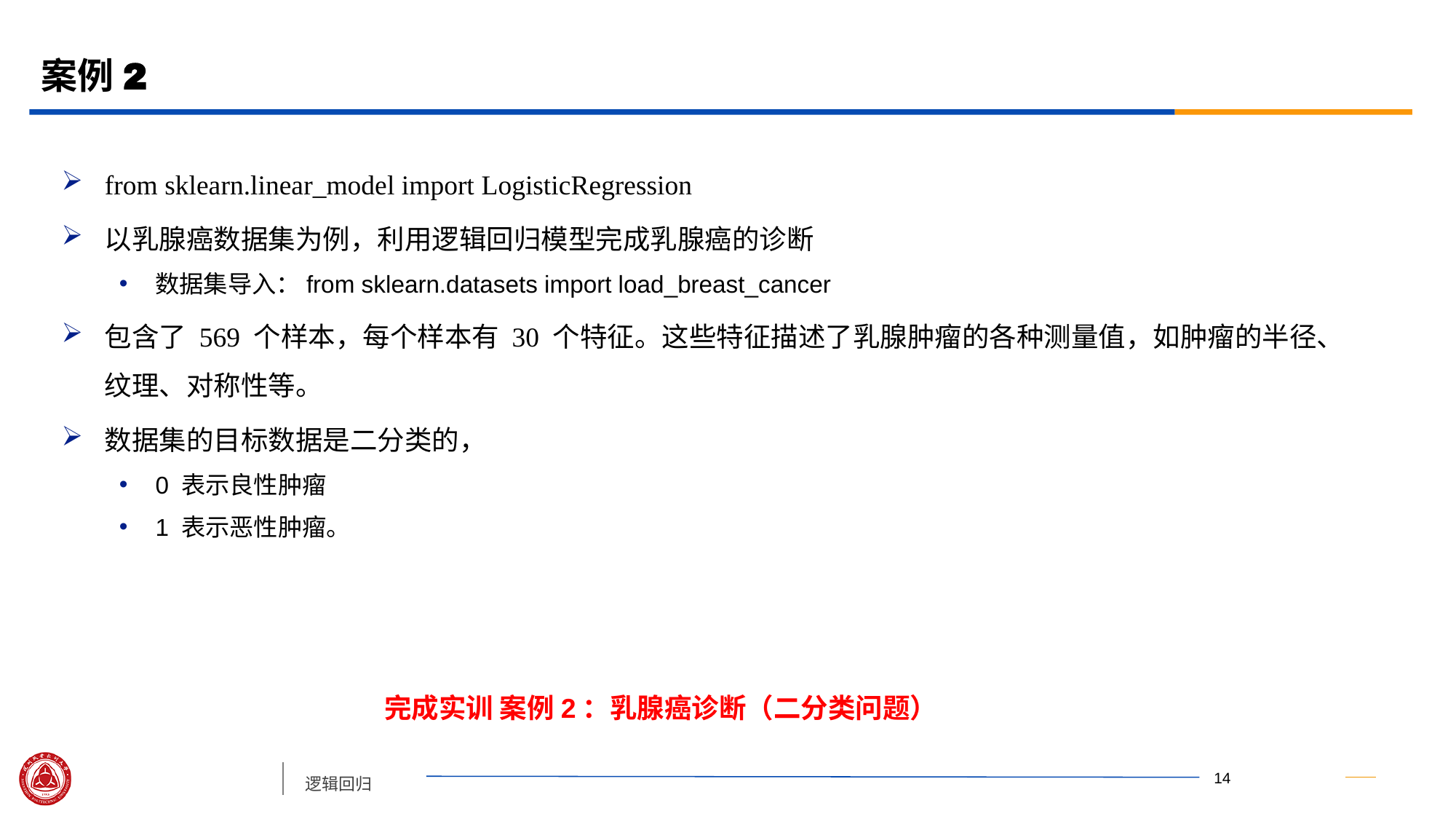

# 案例2
from sklearn.linear_model import LogisticRegression
以乳腺癌数据集为例，利用逻辑回归模型完成乳腺癌的诊断
数据集导入：from sklearn.datasets import load_breast_cancer
包含了 569 个样本，每个样本有 30 个特征。这些特征描述了乳腺肿瘤的各种测量值，如肿瘤的半径、纹理、对称性等。
数据集的目标数据是二分类的，
0 表示良性肿瘤
1 表示恶性肿瘤。
完成实训 案例2：乳腺癌诊断（二分类问题）